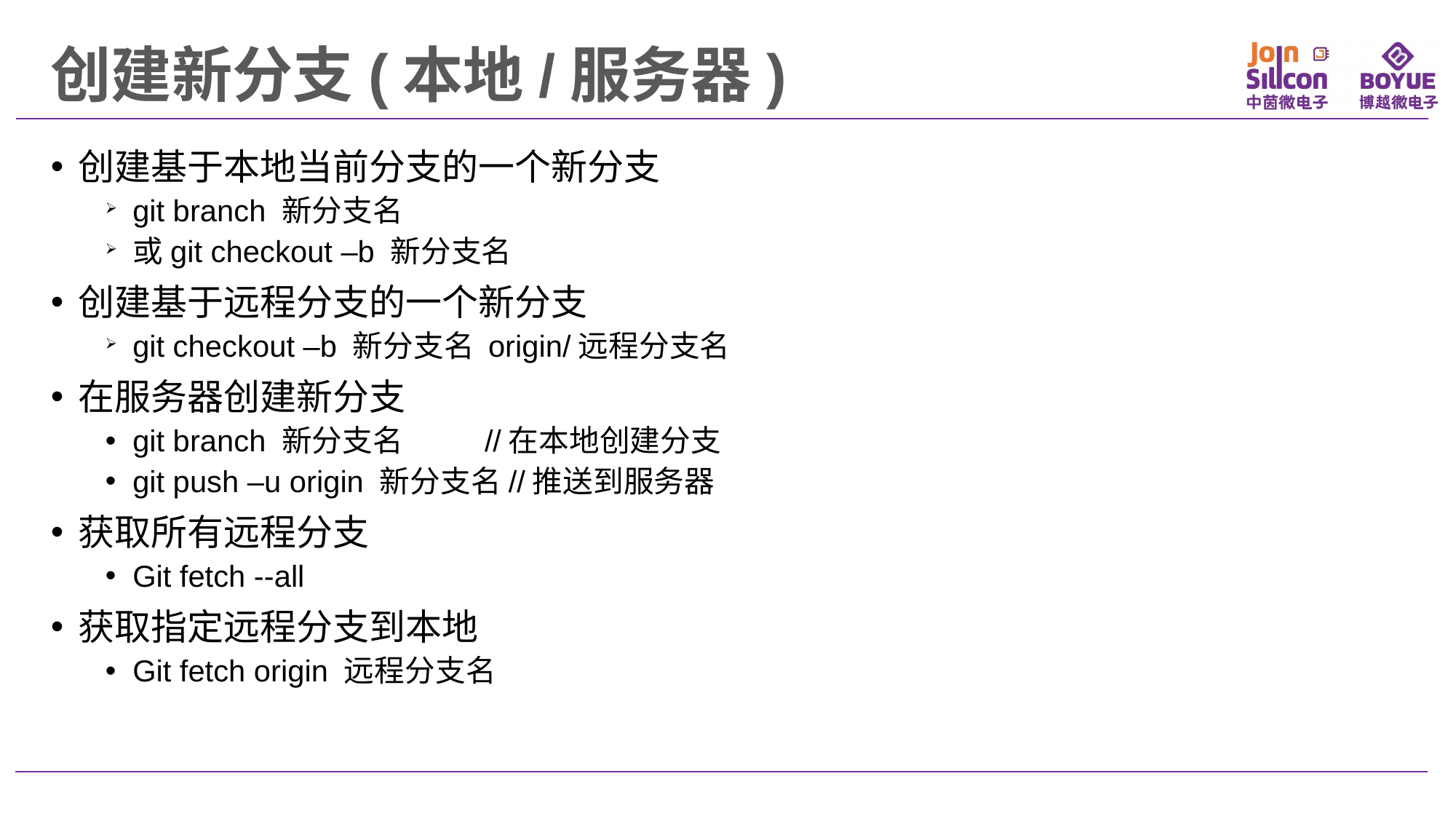

创建新分支(本地/服务器)
创建基于本地当前分支的一个新分支
git branch 新分支名
或git checkout –b 新分支名
创建基于远程分支的一个新分支
git checkout –b 新分支名 origin/远程分支名
在服务器创建新分支
git branch 新分支名           //在本地创建分支
git push –u origin 新分支名//推送到服务器
获取所有远程分支
Git fetch --all
获取指定远程分支到本地
Git fetch origin 远程分支名